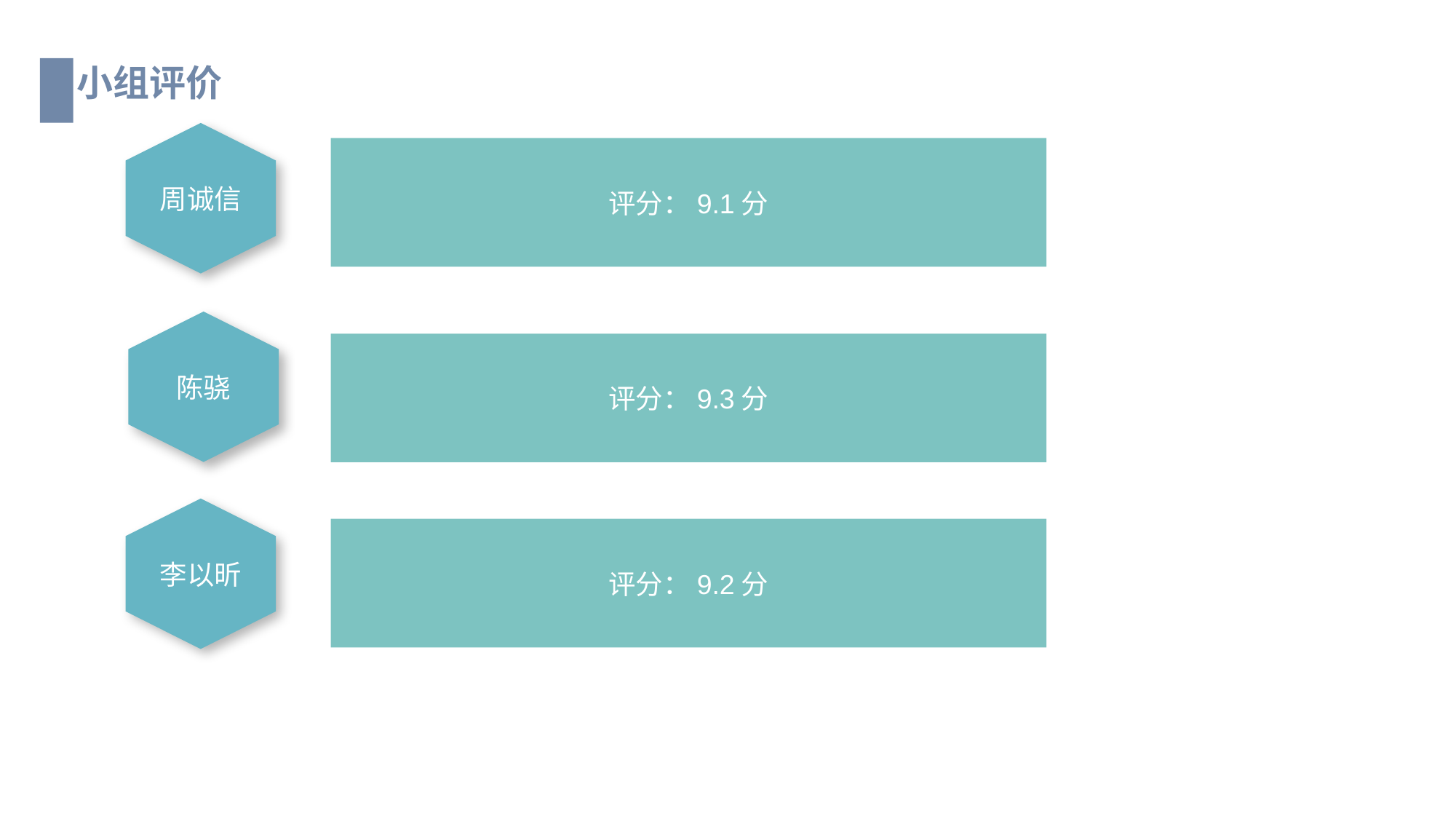

小组评价

周诚信
评分：9.1分

陈骁
评分：9.3分
李以昕
评分：9.2分